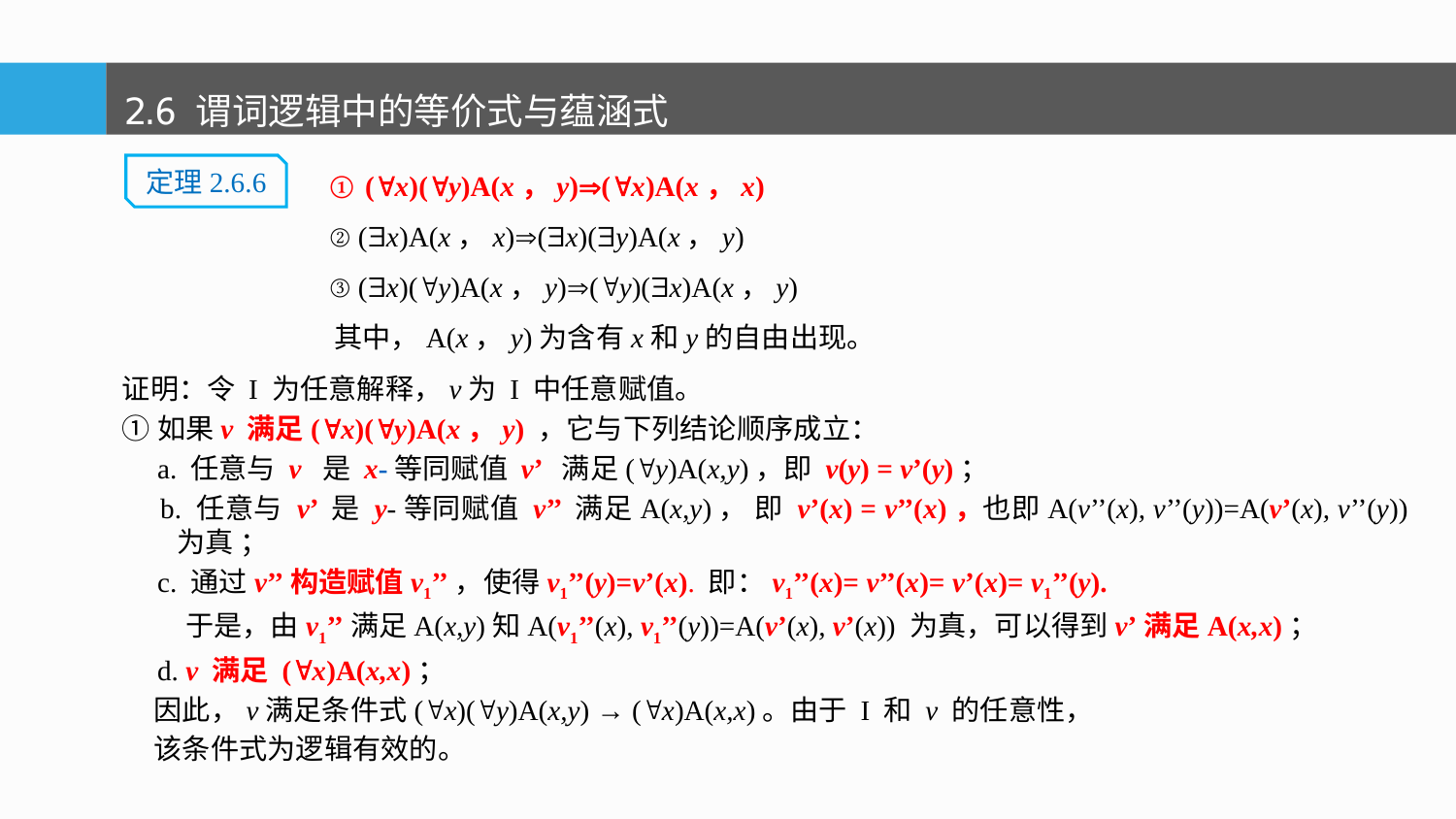

2.6 谓词逻辑中的等价式与蕴涵式

定理2.6.6
   ① (∀x)(∀y)A(x，y)⇒(∀x)A(x，x)
   ② (∃x)A(x，x)⇒(∃x)(∃y)A(x，y)
   ③ (∃x)(∀y)A(x，y)⇒(∀y)(∃x)A(x，y)
   其中，A(x，y)为含有x和y的自由出现。
证明：令 I 为任意解释，v为 I 中任意赋值。
①如果v 满足(∀x)(∀y)A(x，y) ，它与下列结论顺序成立：
     a. 任意与 v  是 x-等同赋值 v’  满足(∀y)A(x,y)，即 v(y) = v’(y)；
     b. 任意与 v’ 是 y-等同赋值 v’’ 满足A(x,y)， 即 v’(x) = v’’(x)，也即A(v’’(x), v’’(y))=A(v’(x), v’’(y))为真 ；
     c. 通过v’’构造赋值v1’’，使得v1’’(y)=v’(x). 即：v1’’(x)= v’’(x)= v’(x)= v1’’(y).
         于是，由v1’’满足A(x,y)知A(v1’’(x), v1’’(y))=A(v’(x), v’(x)) 为真，可以得到v’满足A(x,x)；
     d. v 满足 (∀x)A(x,x)；
    因此，v满足条件式(∀x)(∀y)A(x,y) → (∀x)A(x,x)。由于 I 和 v 的任意性，
    该条件式为逻辑有效的。